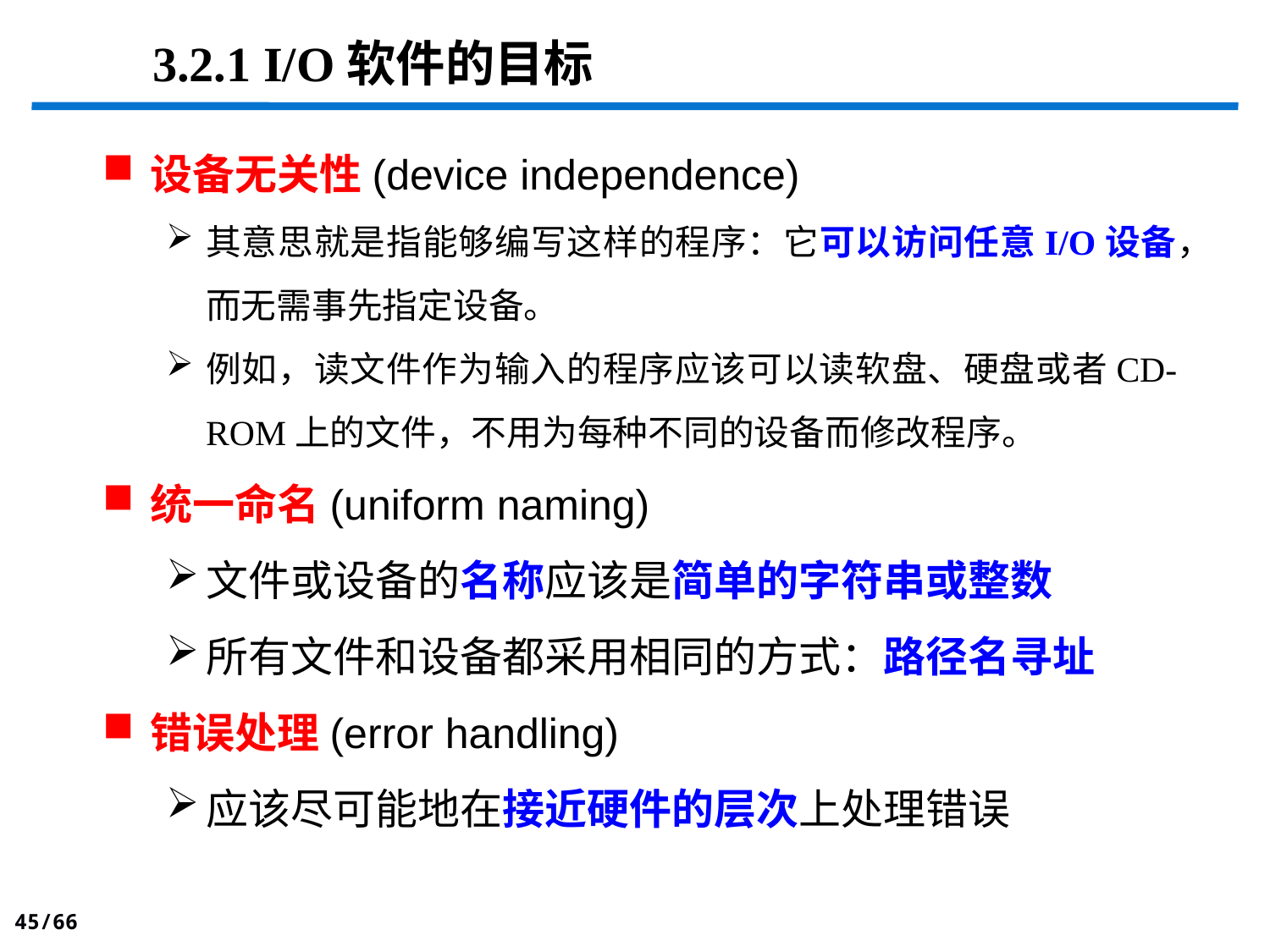

# 3.2.1 I/O软件的目标
设备无关性(device independence)
其意思就是指能够编写这样的程序：它可以访问任意I/O设备，而无需事先指定设备。
例如，读文件作为输入的程序应该可以读软盘、硬盘或者CD-ROM上的文件，不用为每种不同的设备而修改程序。
统一命名(uniform naming)
文件或设备的名称应该是简单的字符串或整数
所有文件和设备都采用相同的方式：路径名寻址
错误处理(error handling)
应该尽可能地在接近硬件的层次上处理错误